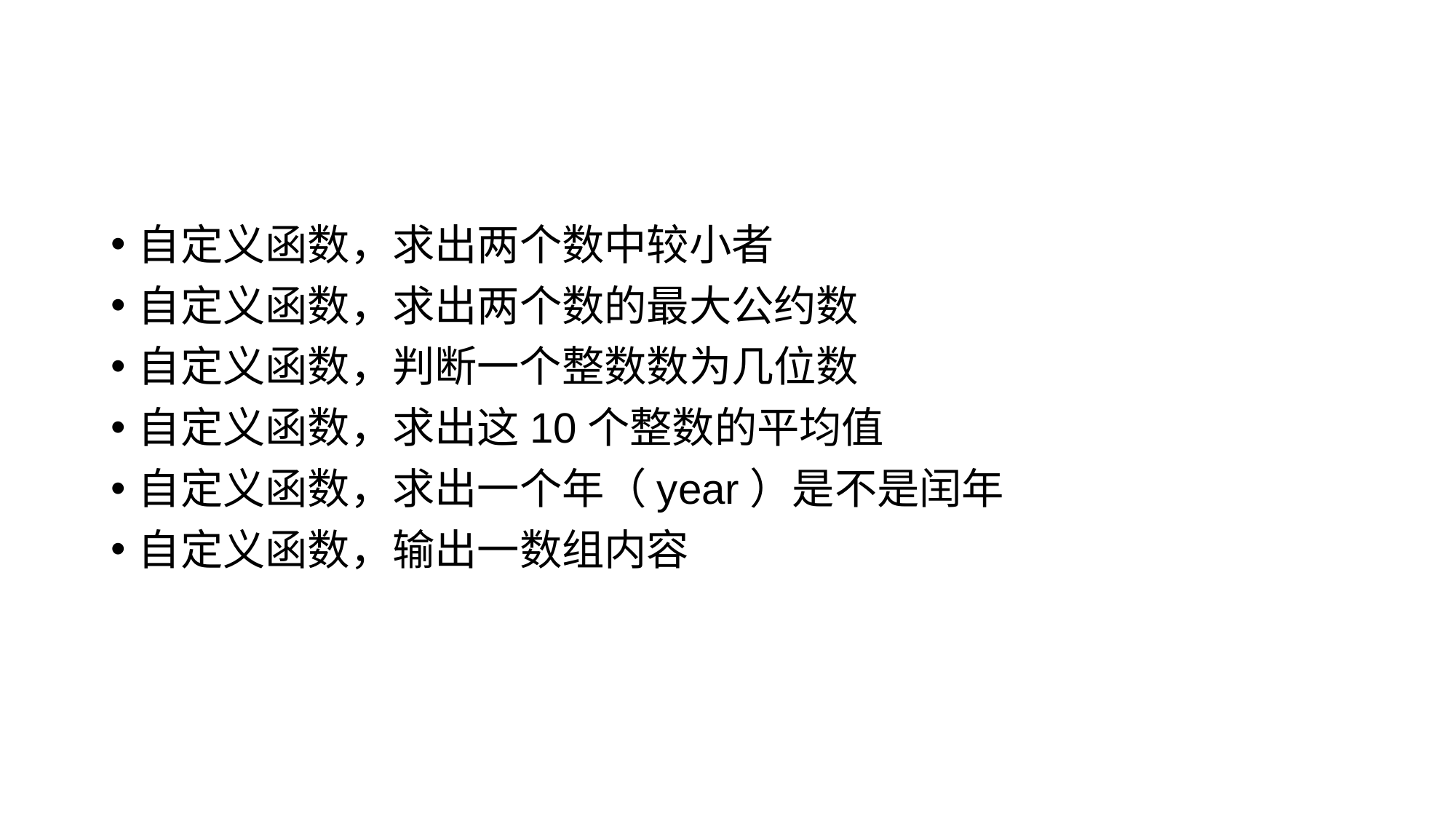

自定义函数，求出两个数中较小者
自定义函数，求出两个数的最大公约数
自定义函数，判断一个整数数为几位数
自定义函数，求出这10个整数的平均值
自定义函数，求出一个年（year）是不是闰年
自定义函数，输出一数组内容